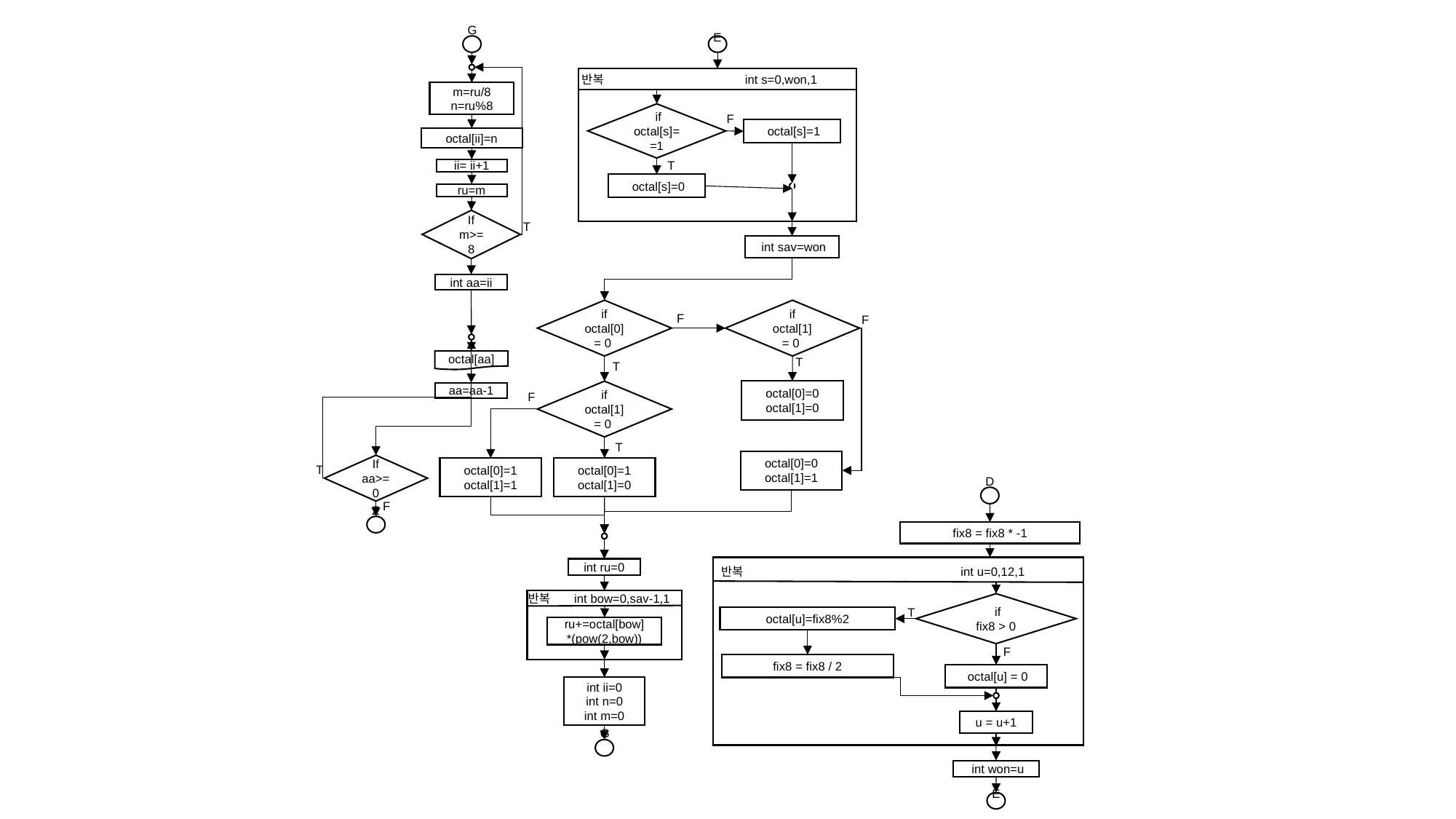

G

m=ru/8
n=ru%8
octal[ii]=n
ii= ii+1
ru=m
If m>=8
T
E
반복                                        int s=0,won,1

 if octal[s]==1
 octal[s]=1
 octal[s]=0
F
T
0
 int sav=won
int aa=ii
if octal[0] = 0
if octal[1] = 0
F
F

T
octal[aa]
T
octal[0]=0
octal[1]=0
if octal[1] = 0
aa=aa-1
F
T
octal[0]=0
octal[1]=1
If aa>=0
T
octal[0]=1
octal[1]=1
octal[0]=1
octal[1]=0
D
F
Z
fix8 = fix8 * -1

반복                                                              int u=0,12,1
T
 if
fix8 > 0
octal[u]=fix8%2
F
fix8 = fix8 / 2
 octal[u] = 0

u = u+1
int ru=0
반복      int bow=0,sav-1,1

ru+=octal[bow]
*(pow(2,bow))
int ii=0
int n=0
int m=0
G
 int won=u
E